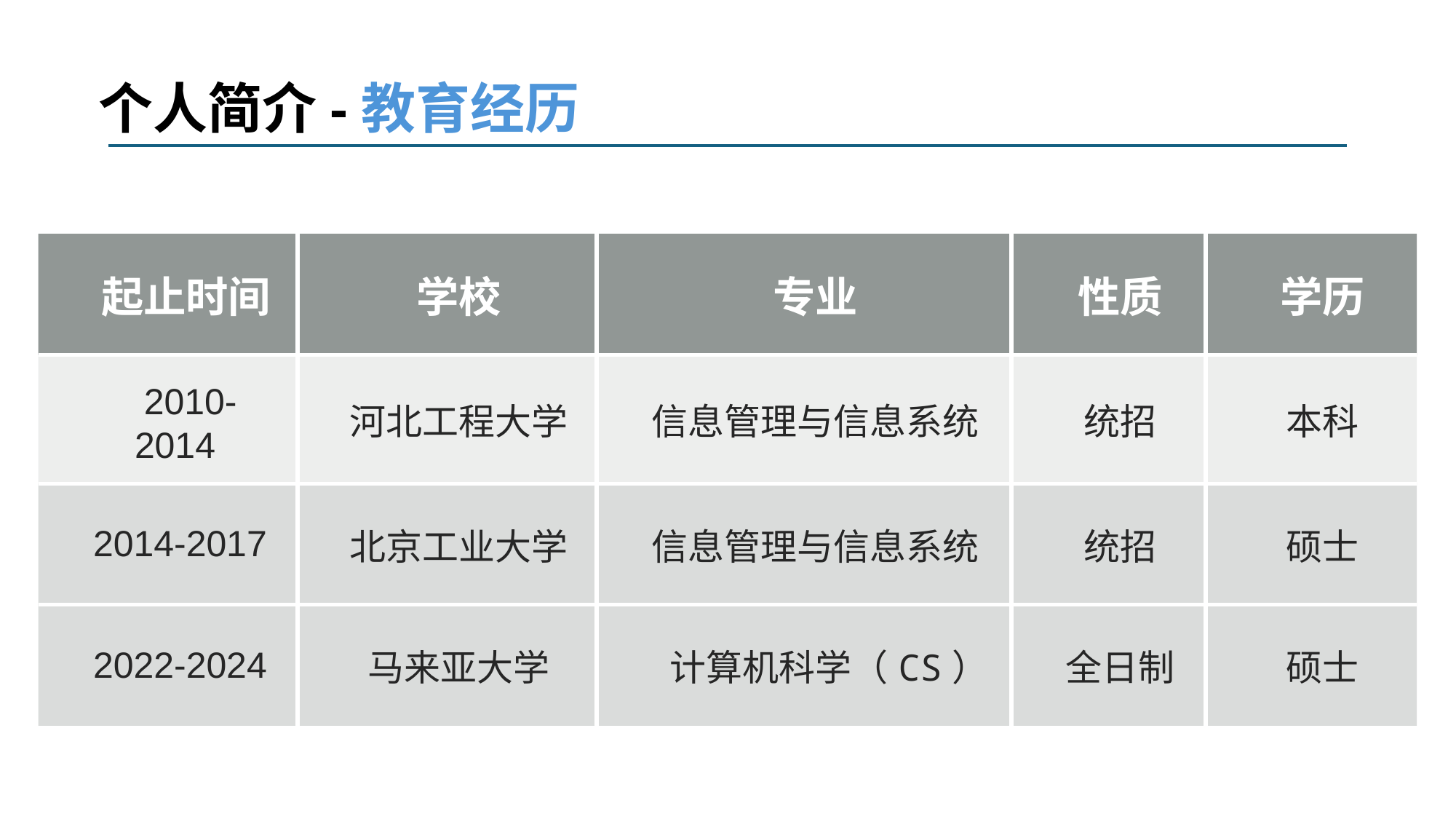

个人简介-教育经历
| 起止时间 | 学校 | 专业 | 性质 | 学历 |
| --- | --- | --- | --- | --- |
| 2010-2014 | 河北工程大学 | 信息管理与信息系统 | 统招 | 本科 |
| 2014-2017 | 北京工业大学 | 信息管理与信息系统 | 统招 | 硕士 |
| 2022-2024 | 马来亚大学 | 计算机科学（CS） | 全日制 | 硕士 |